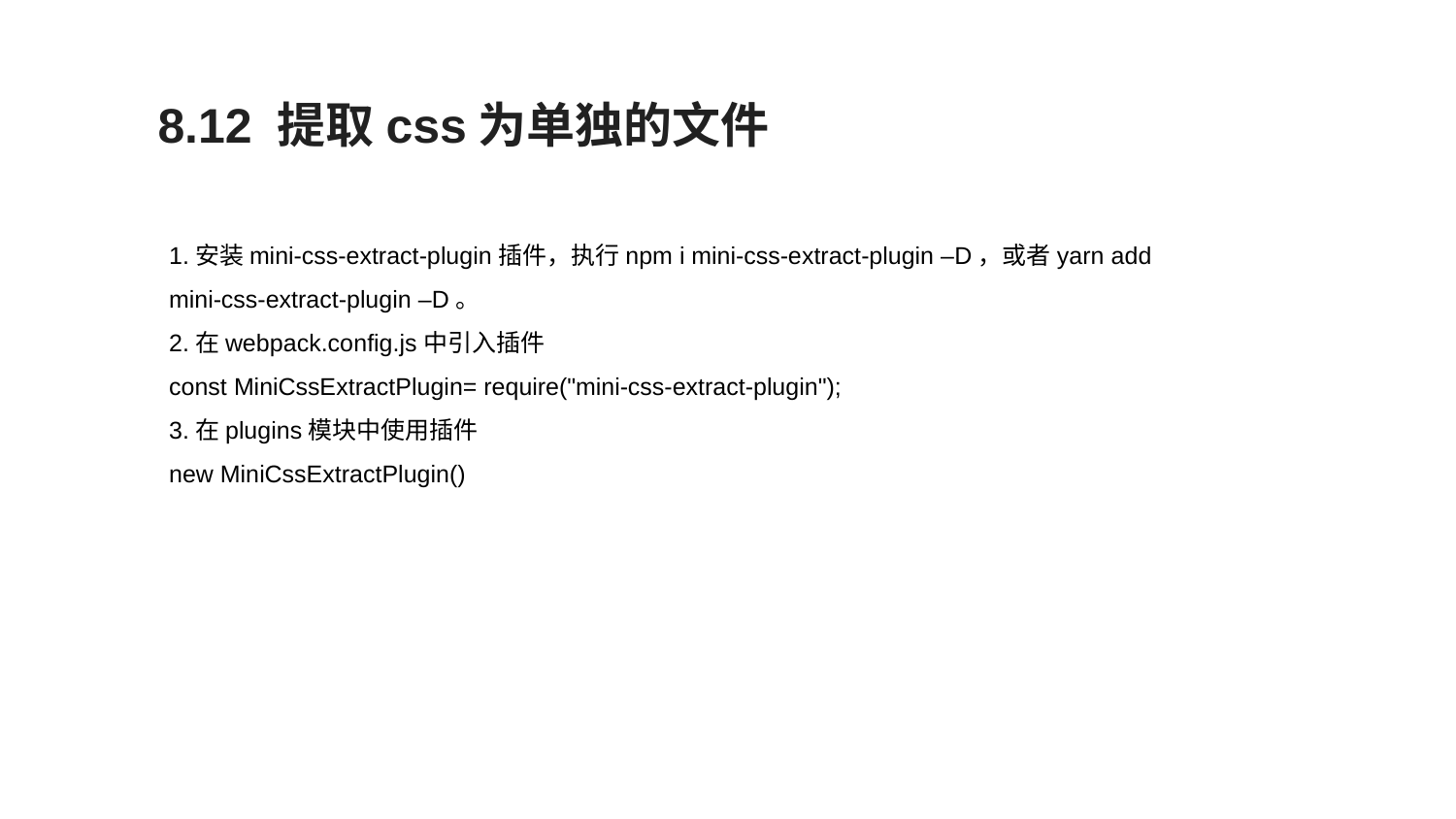

8.12 提取css为单独的文件
1.安装mini-css-extract-plugin插件，执行npm i mini-css-extract-plugin –D，或者yarn add mini-css-extract-plugin –D。
2.在webpack.config.js中引入插件
const MiniCssExtractPlugin= require("mini-css-extract-plugin");
3.在plugins模块中使用插件
new MiniCssExtractPlugin()